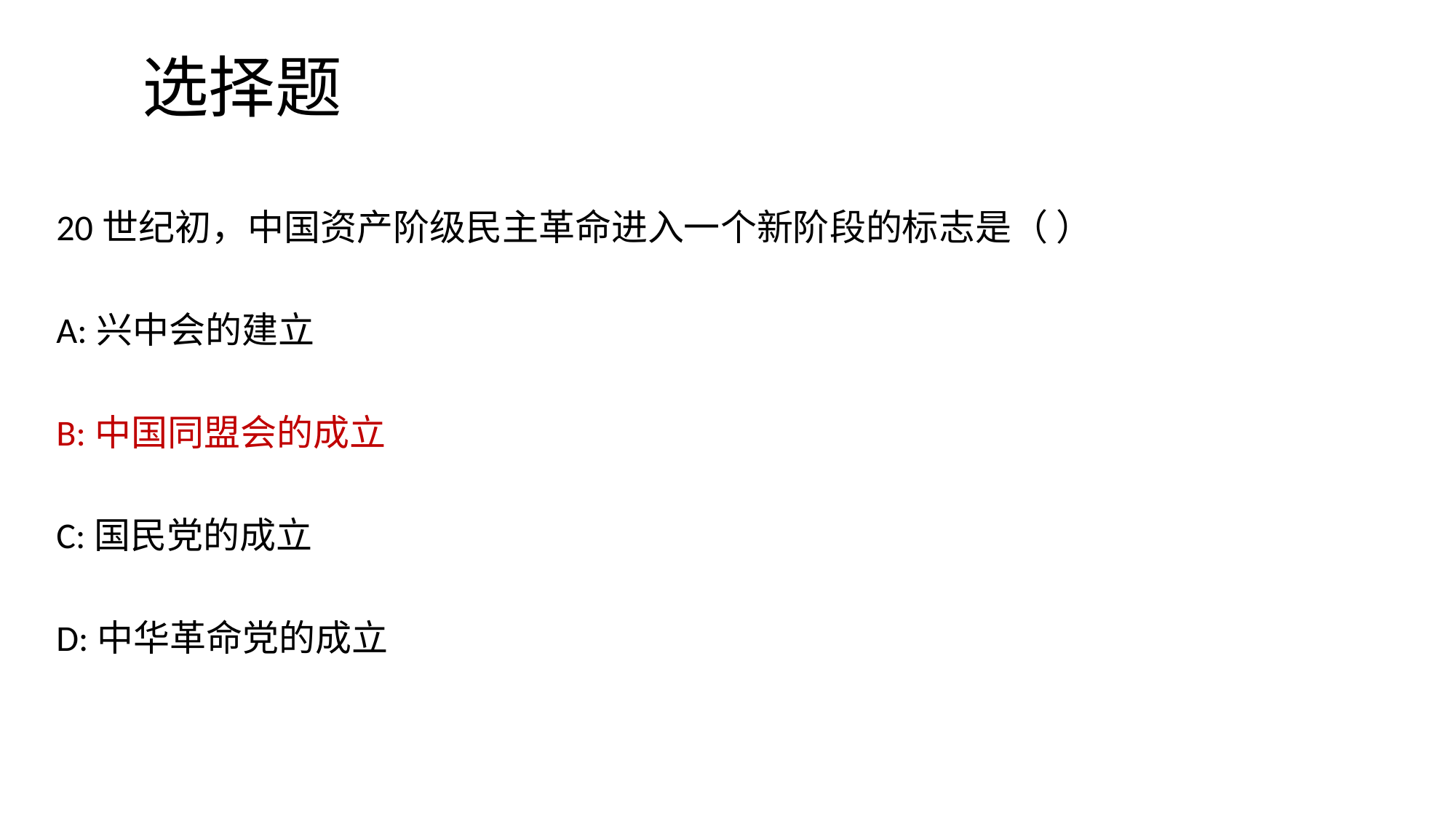

# 选择题
20世纪初，中国资产阶级民主革命进入一个新阶段的标志是（ ）
A:兴中会的建立
B:中国同盟会的成立
C:国民党的成立
D:中华革命党的成立